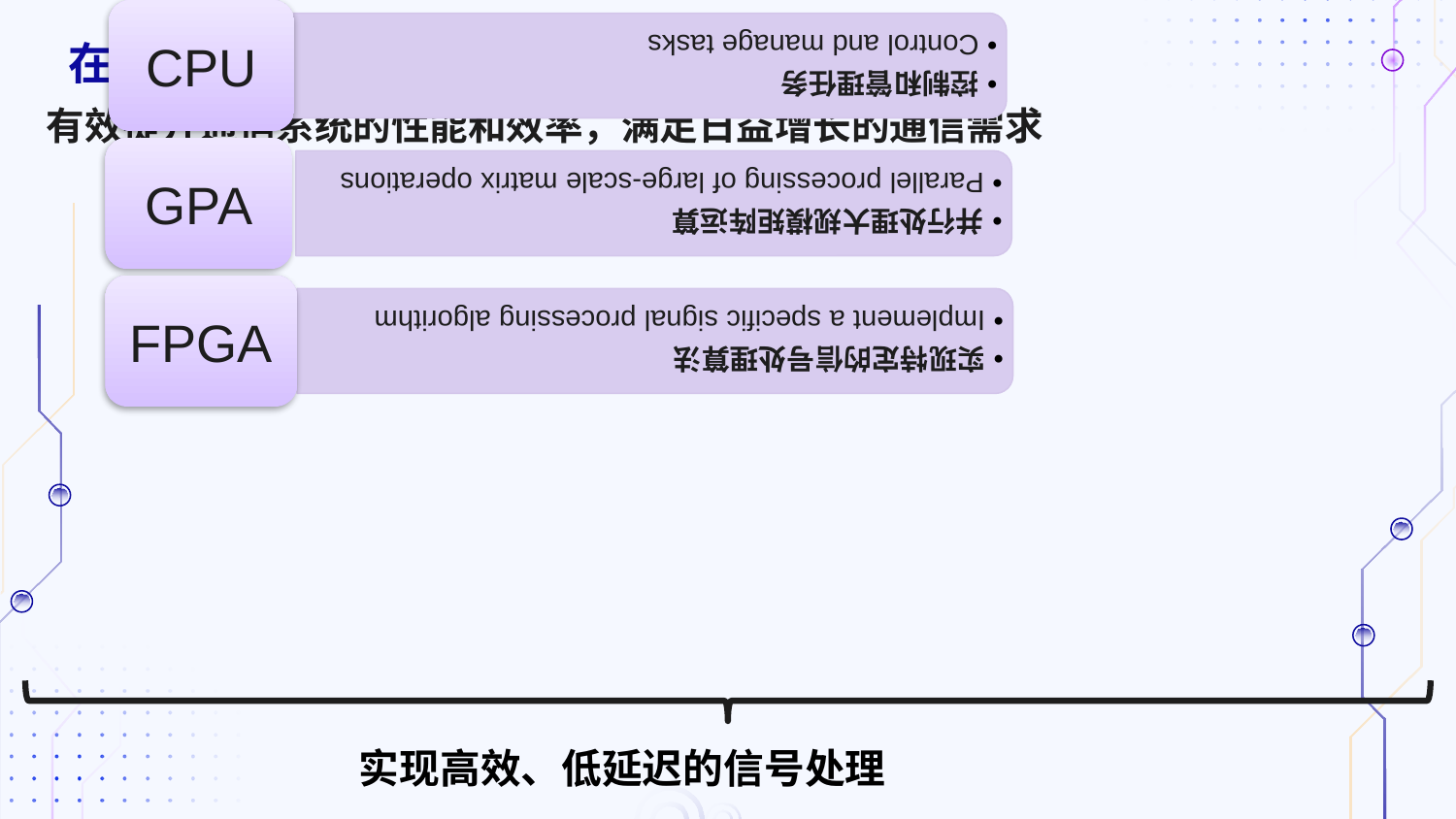

# 在通信领域的应用
有效提升通信系统的性能和效率，满足日益增长的通信需求
控制和管理任务
Control and manage tasks
CPU
并行处理大规模矩阵运算
Parallel processing of large-scale matrix operations
GPA
实现特定的信号处理算法
Implement a specific signal processing algorithm
FPGA
实现高效、低延迟的信号处理